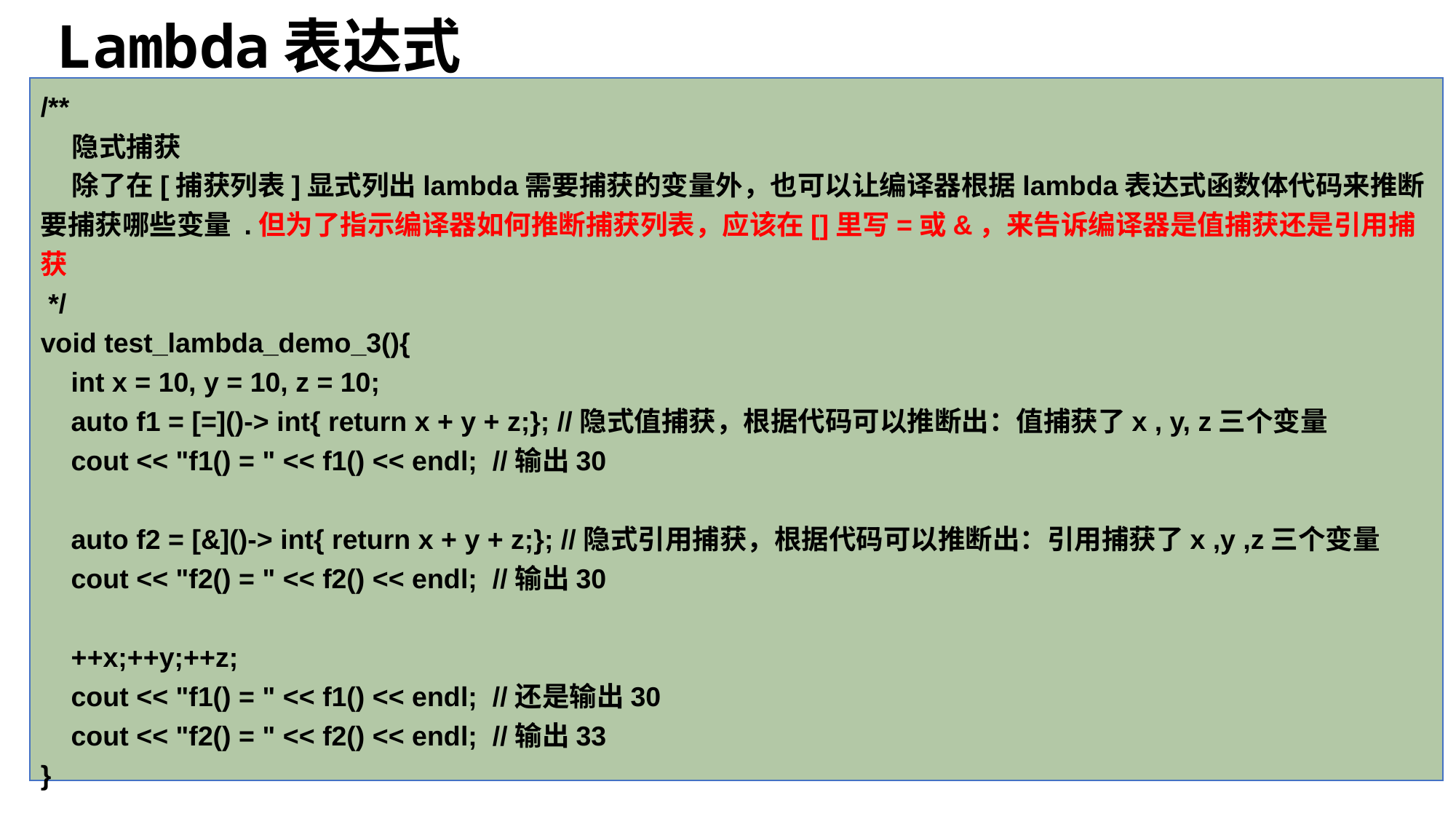

# Lambda表达式
/**
    隐式捕获
    除了在[捕获列表]显式列出lambda需要捕获的变量外，也可以让编译器根据lambda表达式函数体代码来推断要捕获哪些变量 .但为了指示编译器如何推断捕获列表，应该在[]里写=或&，来告诉编译器是值捕获还是引用捕获
 */
void test_lambda_demo_3(){
    int x = 10, y = 10, z = 10;
    auto f1 = [=]()-> int{ return x + y + z;}; //隐式值捕获，根据代码可以推断出：值捕获了x , y, z三个变量
    cout << "f1() = " << f1() << endl;  //输出30

    auto f2 = [&]()-> int{ return x + y + z;}; //隐式引用捕获，根据代码可以推断出：引用捕获了x ,y ,z三个变量
    cout << "f2() = " << f2() << endl;  //输出30

    ++x;++y;++z;
    cout << "f1() = " << f1() << endl;  //还是输出30
    cout << "f2() = " << f2() << endl;  //输出33
}